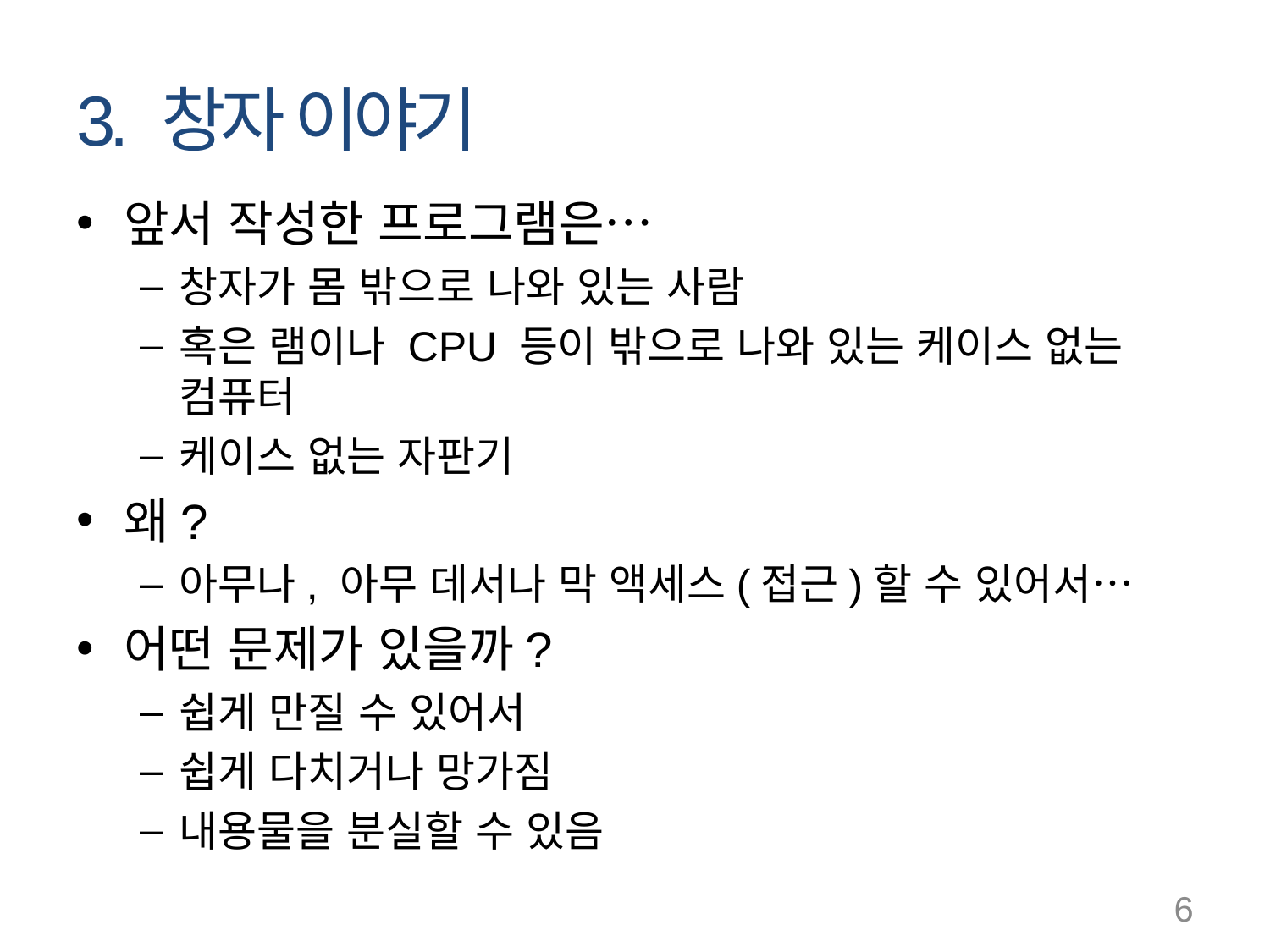

# 3. 창자 이야기
앞서 작성한 프로그램은…
창자가 몸 밖으로 나와 있는 사람
혹은 램이나 CPU 등이 밖으로 나와 있는 케이스 없는 컴퓨터
케이스 없는 자판기
왜?
아무나, 아무 데서나 막 액세스(접근)할 수 있어서…
어떤 문제가 있을까?
쉽게 만질 수 있어서
쉽게 다치거나 망가짐
내용물을 분실할 수 있음

6